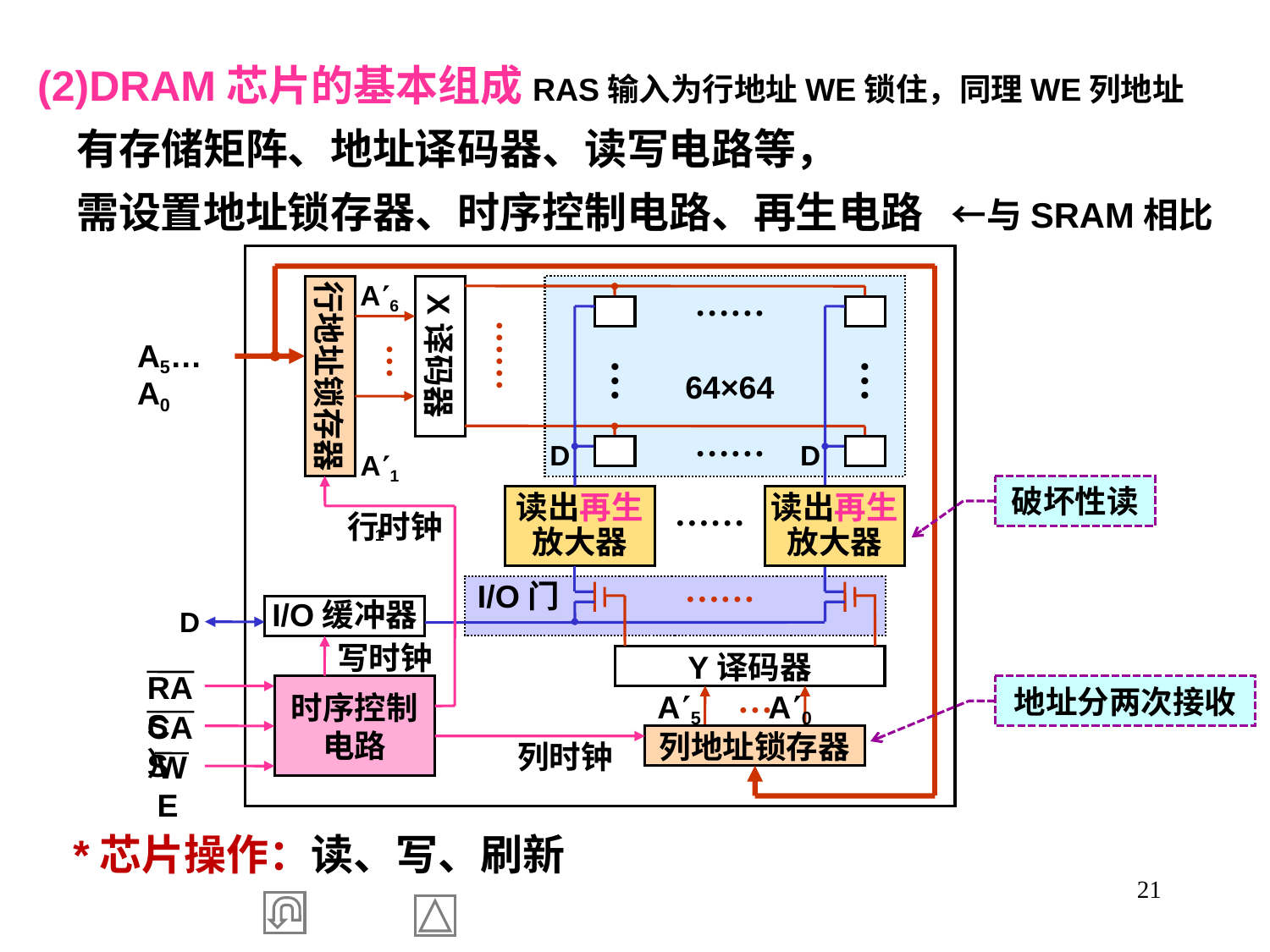

(2)DRAM芯片的基本组成RAS输入为行地址WE锁住，同理WE列地址
   有存储矩阵、地址译码器、读写电路等，
   需设置地址锁存器、时序控制电路、再生电路   ←与SRAM相比

行地址锁存器
A′6

A′11
X译码器

……

……

A5…A0
…

…
…
64×64

……

D
D

读出再生放大器
读出再生放大器
……

行时钟

……
I/O门

I/O缓冲器

D

写时钟
Y译码器
RAS）

…
时序控制
电路

A′5        A′0

CAS

列地址锁存器

列时钟
WE

破坏性读
地址分两次接收
   *芯片操作：读、写、刷新
21